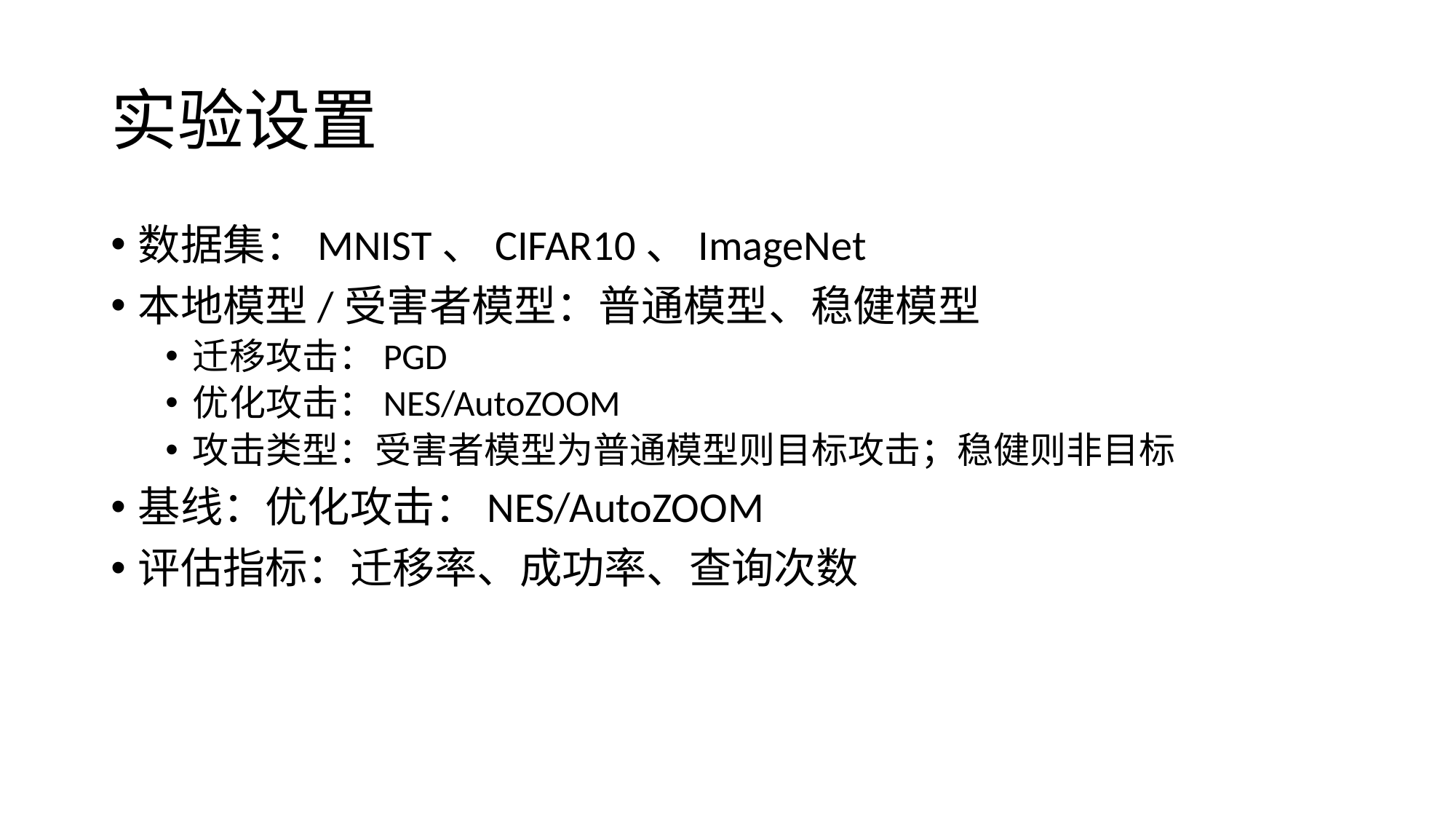

# 实验设置
数据集：MNIST、CIFAR10、ImageNet
本地模型/受害者模型：普通模型、稳健模型
迁移攻击：PGD
优化攻击：NES/AutoZOOM
攻击类型：受害者模型为普通模型则目标攻击；稳健则非目标
基线：优化攻击：NES/AutoZOOM
评估指标：迁移率、成功率、查询次数